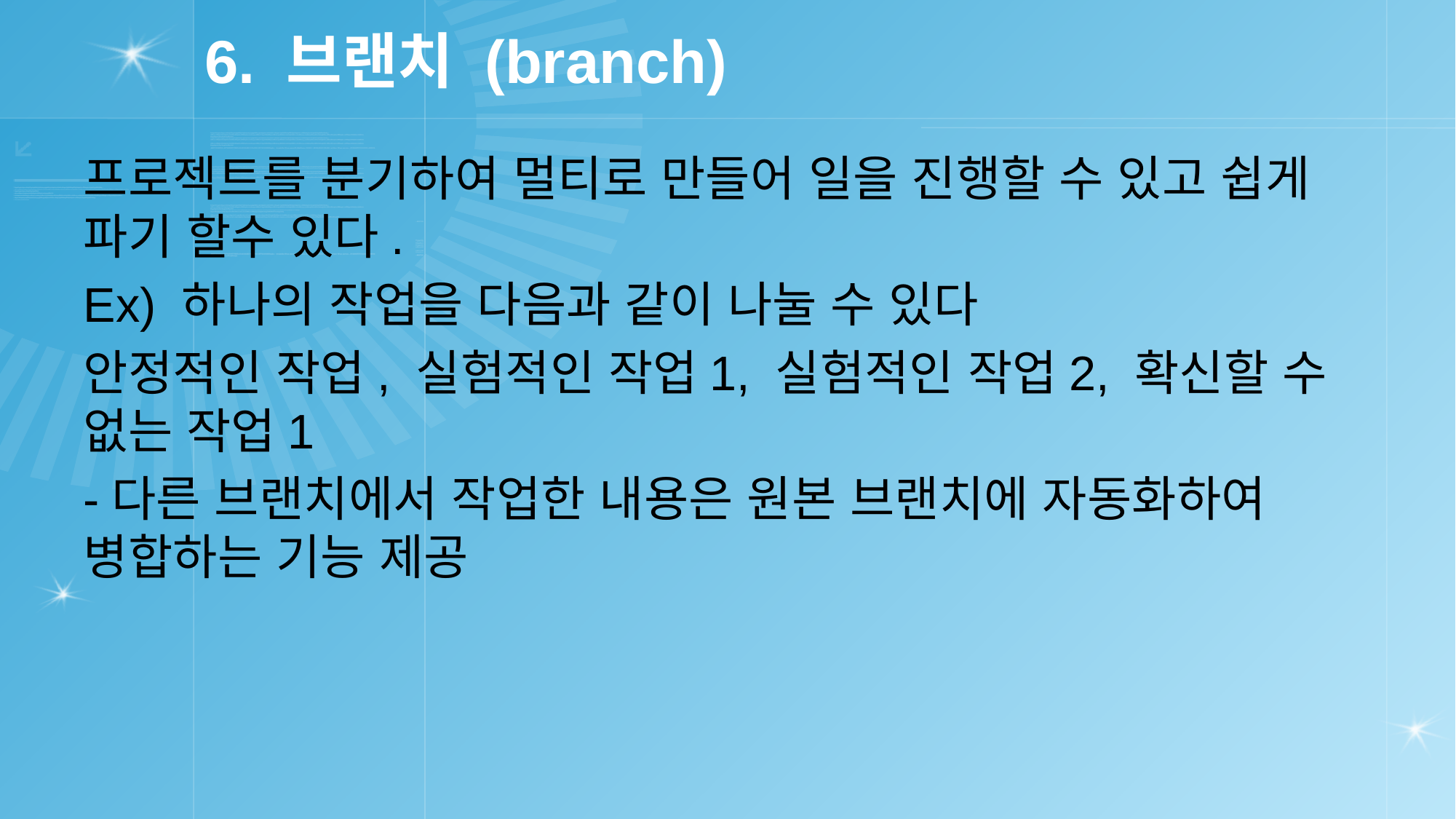

# 6. 브랜치 (branch)
프로젝트를 분기하여 멀티로 만들어 일을 진행할 수 있고 쉽게 파기 할수 있다.
Ex) 하나의 작업을 다음과 같이 나눌 수 있다
안정적인 작업, 실험적인 작업1, 실험적인 작업2, 확신할 수 없는 작업1
-다른 브랜치에서 작업한 내용은 원본 브랜치에 자동화하여 병합하는 기능 제공